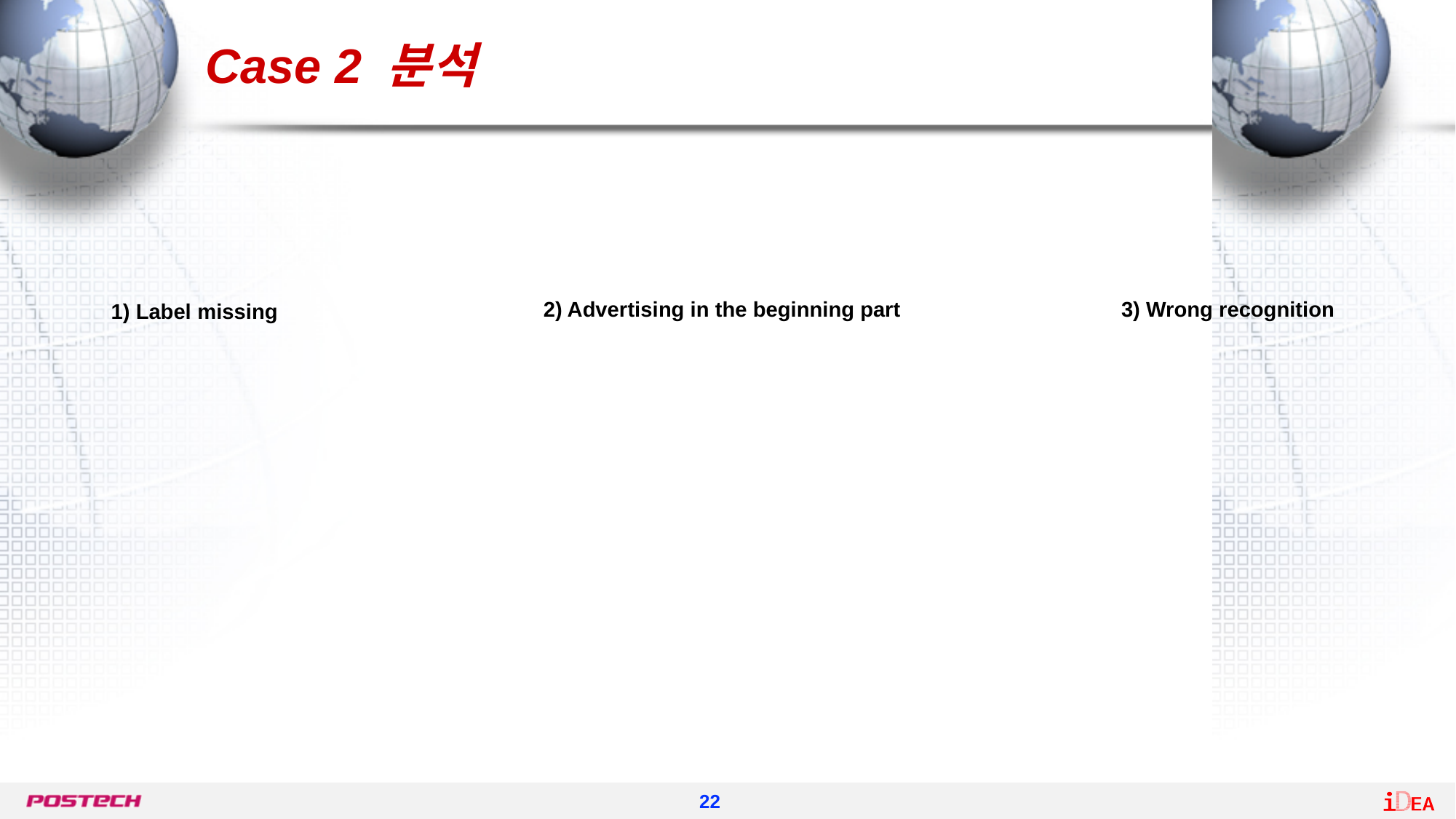

# Case 2 분석

2) Advertising in the beginning part
3) Wrong recognition
1) Label missing